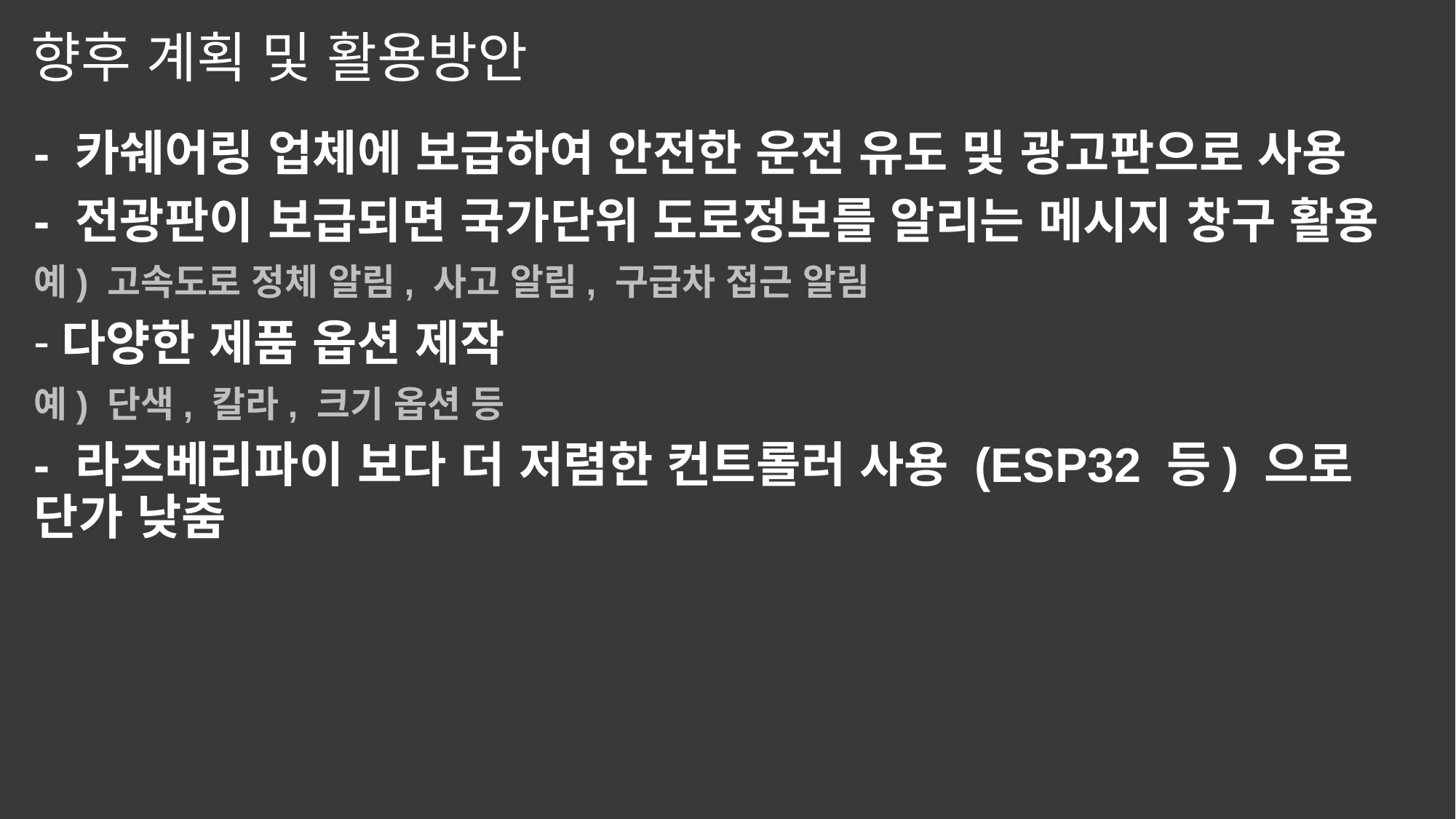

향후 계획 및 활용방안
- 카쉐어링 업체에 보급하여 안전한 운전 유도 및 광고판으로 사용
- 전광판이 보급되면 국가단위 도로정보를 알리는 메시지 창구 활용
예) 고속도로 정체 알림, 사고 알림, 구급차 접근 알림
다양한 제품 옵션 제작
예) 단색, 칼라, 크기 옵션 등
- 라즈베리파이 보다 더 저렴한 컨트롤러 사용 (ESP32 등) 으로 단가 낮춤